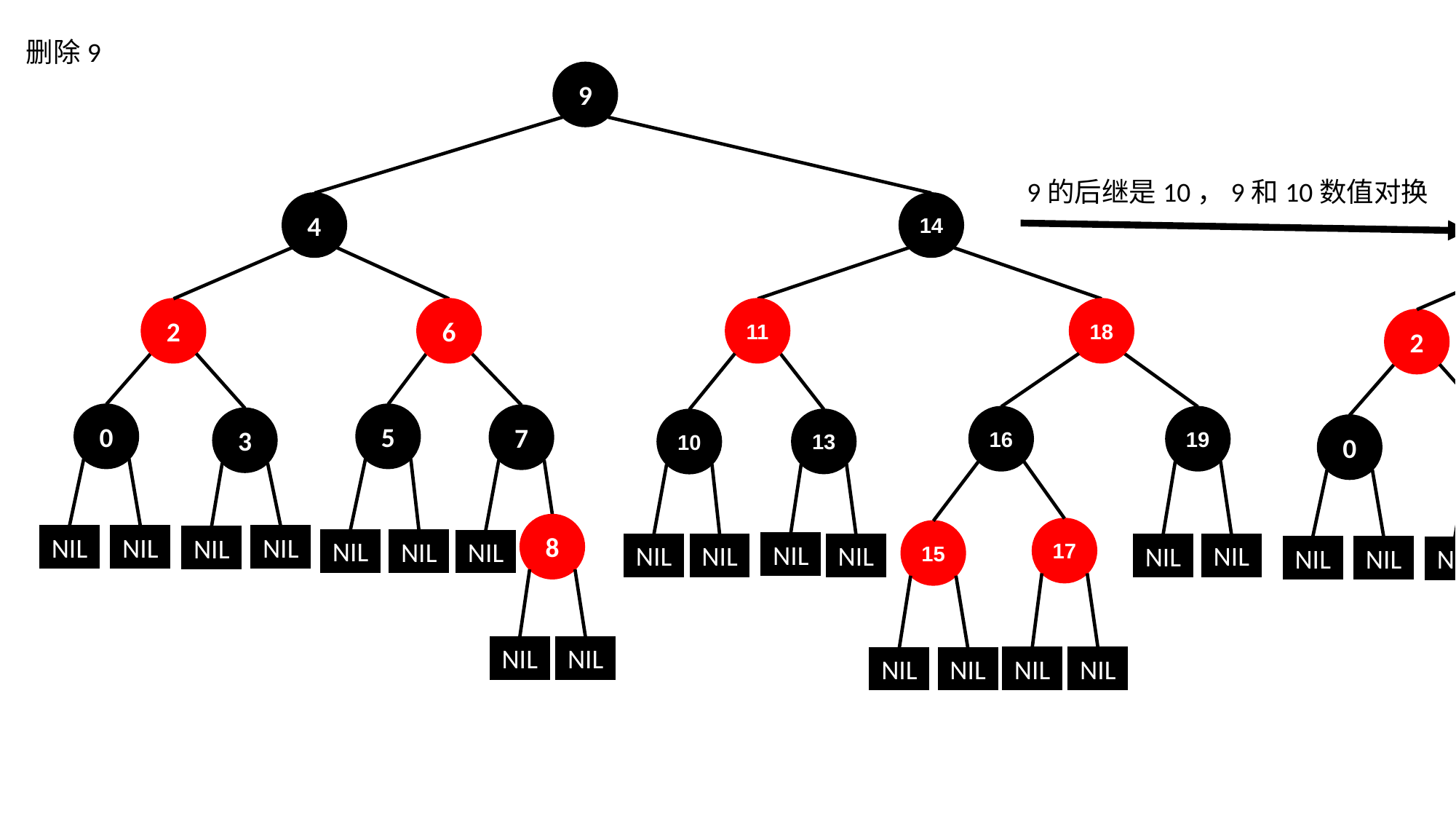

此时9没有孩子，则以9为当前节点进行旋转调色：
条件：9为黑色，其兄弟13为黑色，13左右孩子都为黑色
按情况3：将13设为红色，将旋转当前节点设为11
条件：11为红色
按情况1：将11设为黑色，最后删除9
删除9
9
10
10
9的后继是10，9和10数值对换
4
14
4
14
4
14
2
6
11
18
11
2
6
11
18
2
6
18
0
5
7
16
19
3
13
10
0
5
7
0
5
7
16
19
16
19
3
13
9
3
13
NIL
8
17
15
8
NIL
NIL
NIL
NIL
8
17
NIL
NIL
NIL
17
15
15
NIL
NIL
NIL
NIL
NIL
NIL
NIL
NIL
NIL
NIL
NIL
NIL
NIL
NIL
NIL
NIL
NIL
NIL
NIL
NIL
NIL
NIL
NIL
NIL
NIL
NIL
NIL
NIL
NIL
NIL
NIL
NIL
NIL
NIL
NIL
NIL
NIL
NIL
NIL
NIL
NIL
NIL
NIL
NIL
NIL
NIL
NIL
NIL